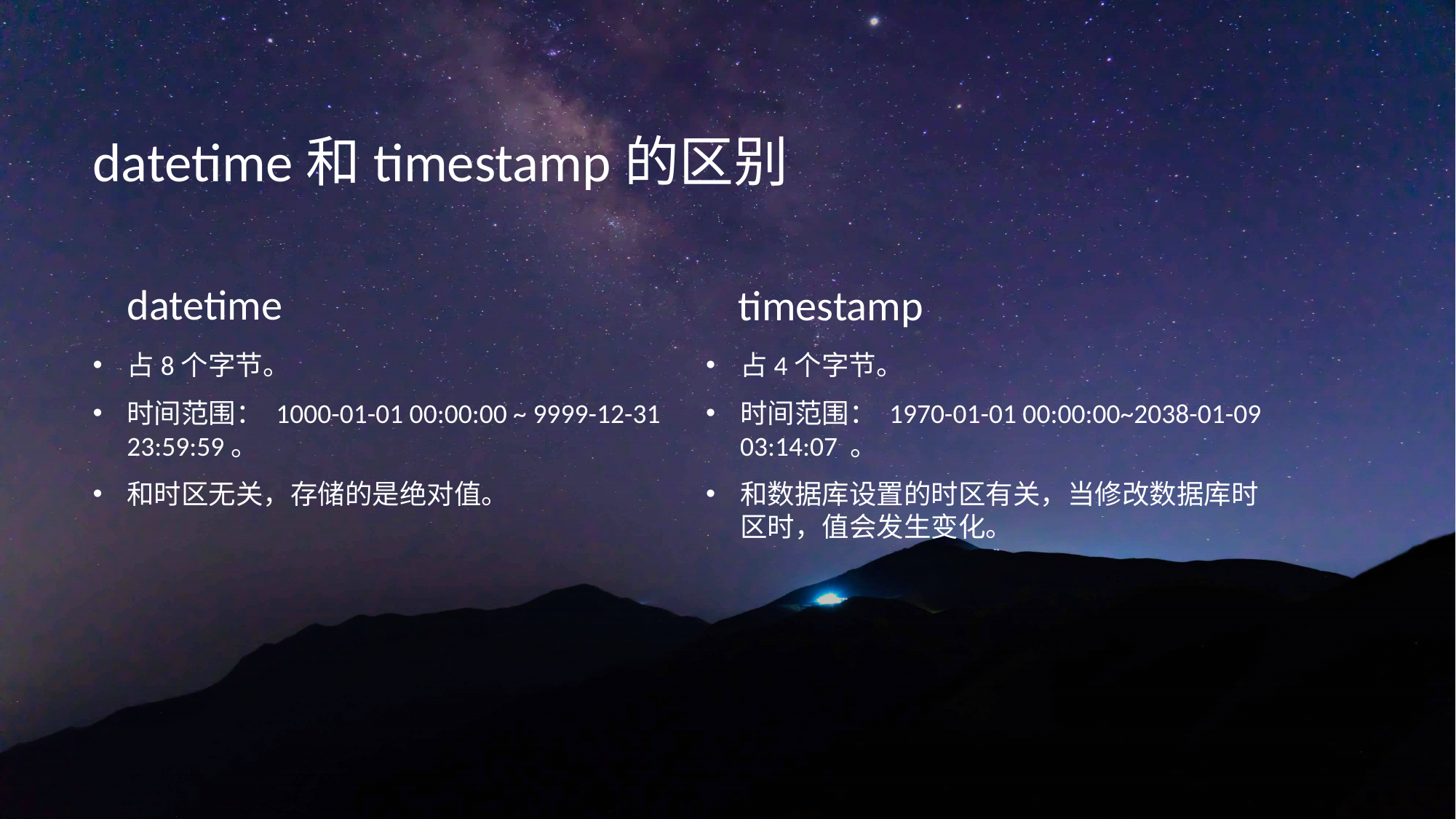

# datetime和timestamp的区别
datetime
timestamp
占8个字节。
时间范围： 1000-01-01 00:00:00 ~ 9999-12-31 23:59:59。
和时区无关，存储的是绝对值。
占4个字节。
时间范围： 1970-01-01 00:00:00~2038-01-09 03:14:07 。
和数据库设置的时区有关，当修改数据库时区时，值会发生变化。